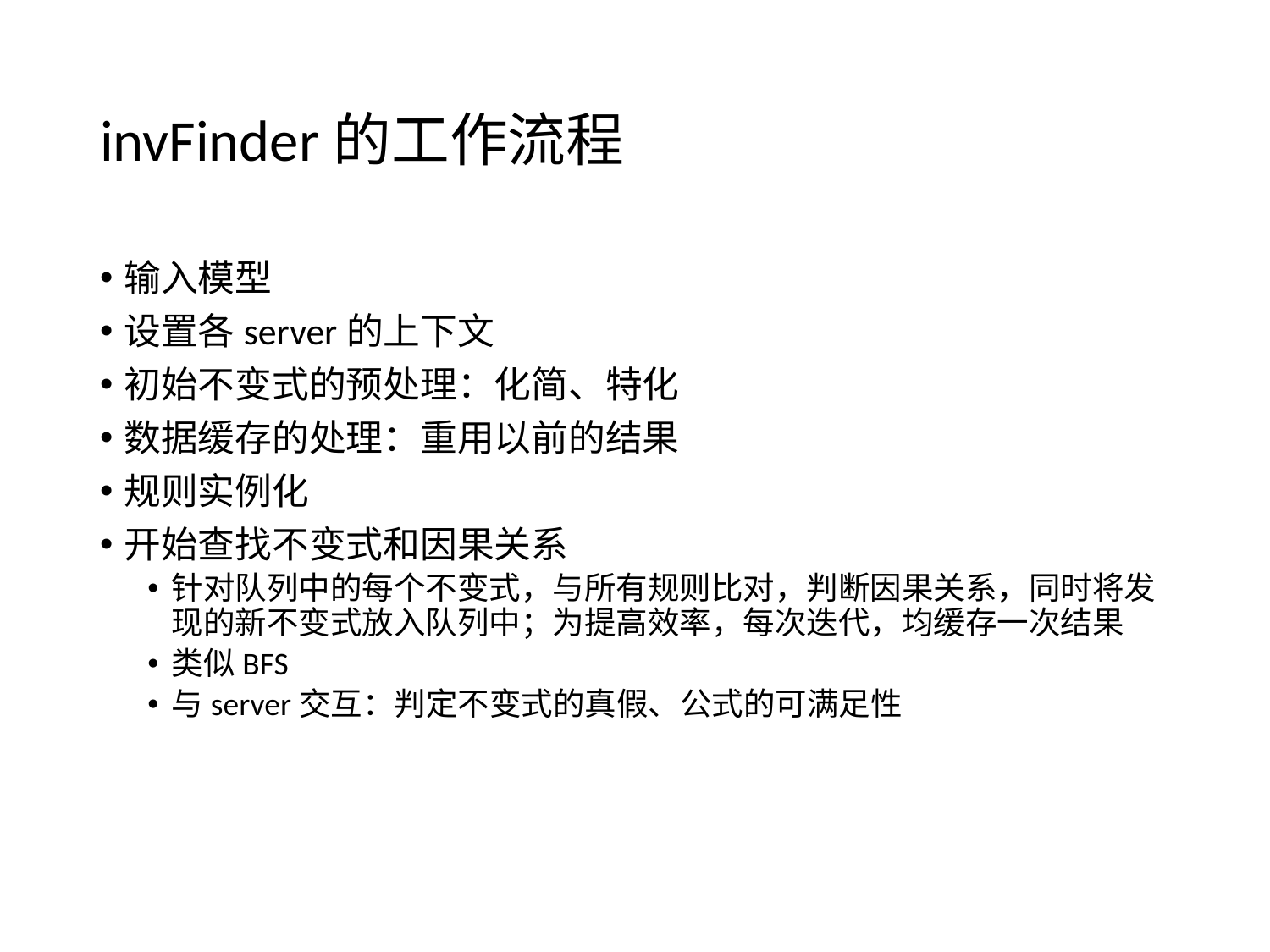

# invFinder的工作流程
输入模型
设置各server的上下文
初始不变式的预处理：化简、特化
数据缓存的处理：重用以前的结果
规则实例化
开始查找不变式和因果关系
针对队列中的每个不变式，与所有规则比对，判断因果关系，同时将发现的新不变式放入队列中；为提高效率，每次迭代，均缓存一次结果
类似BFS
与server交互：判定不变式的真假、公式的可满足性